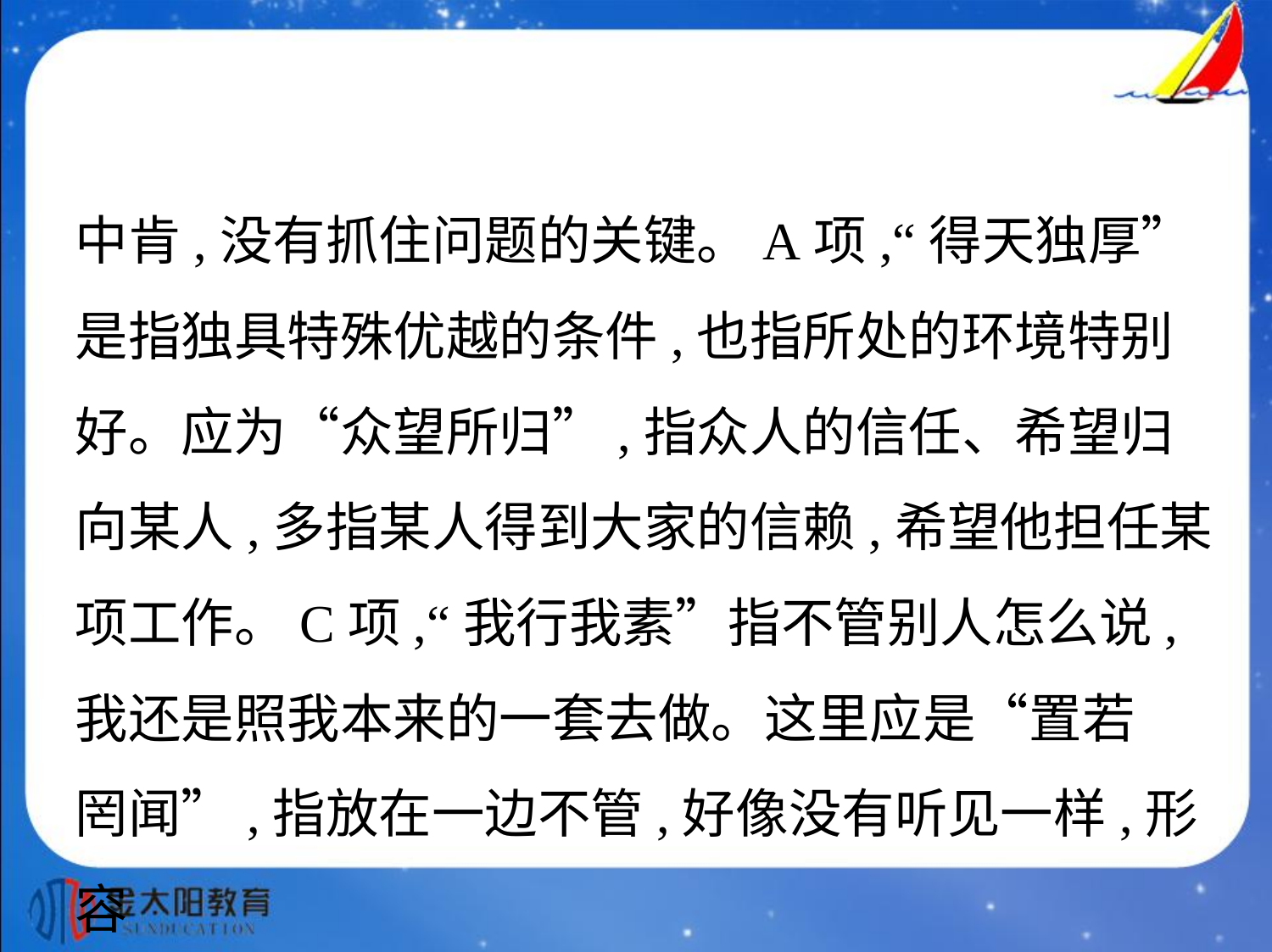

中肯,没有抓住问题的关键。A项,“得天独厚”
是指独具特殊优越的条件,也指所处的环境特别
好。应为“众望所归”,指众人的信任、希望归
向某人,多指某人得到大家的信赖,希望他担任某
项工作。C项,“我行我素”指不管别人怎么说,
我还是照我本来的一套去做。这里应是“置若
罔闻”,指放在一边不管,好像没有听见一样,形容